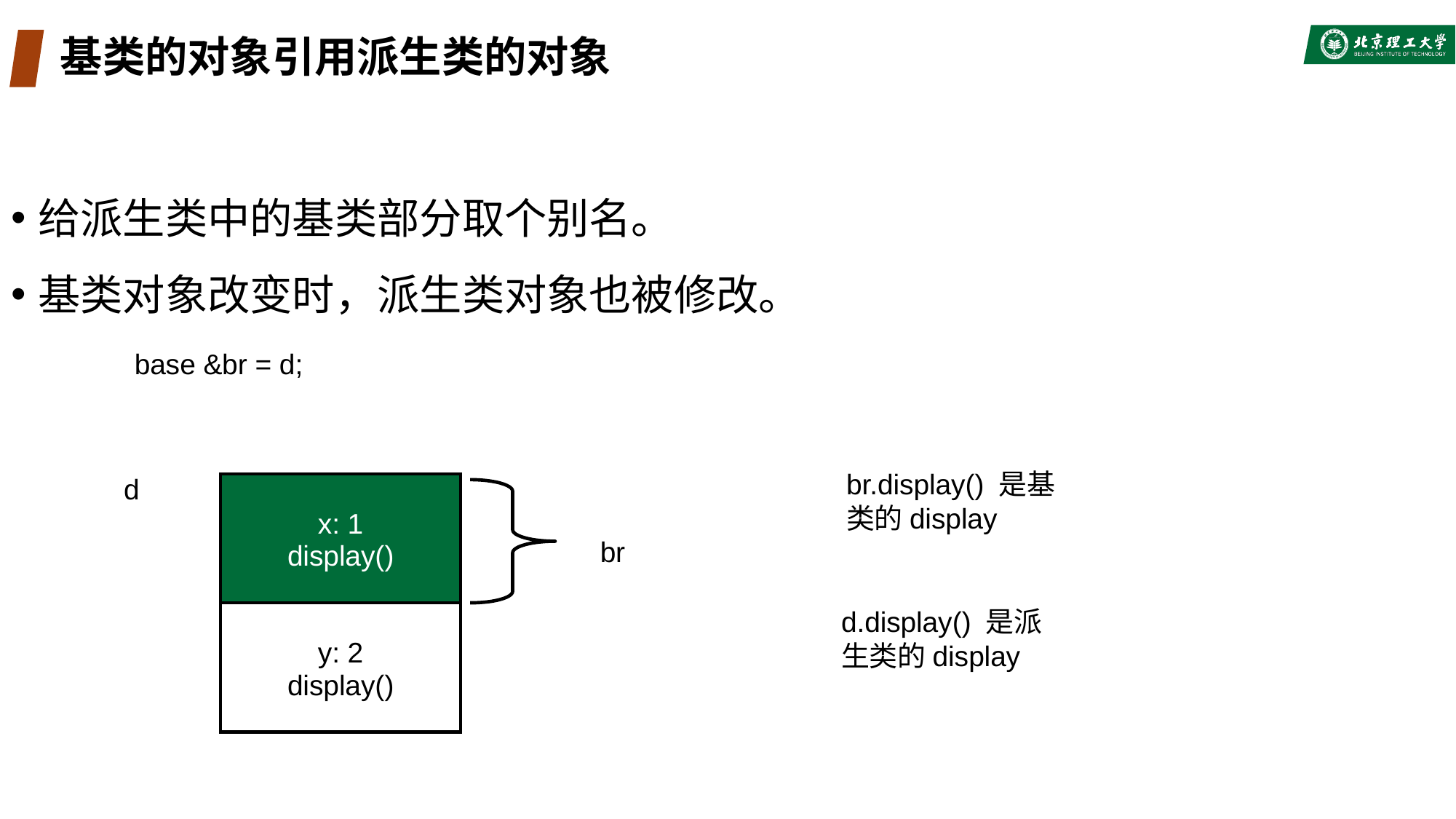

# 基类的对象引用派生类的对象
给派生类中的基类部分取个别名。
基类对象改变时，派生类对象也被修改。
base &br = d;
br.display() 是基类的display
d

x: 1
display()

br

y: 2
display()
d.display() 是派生类的display